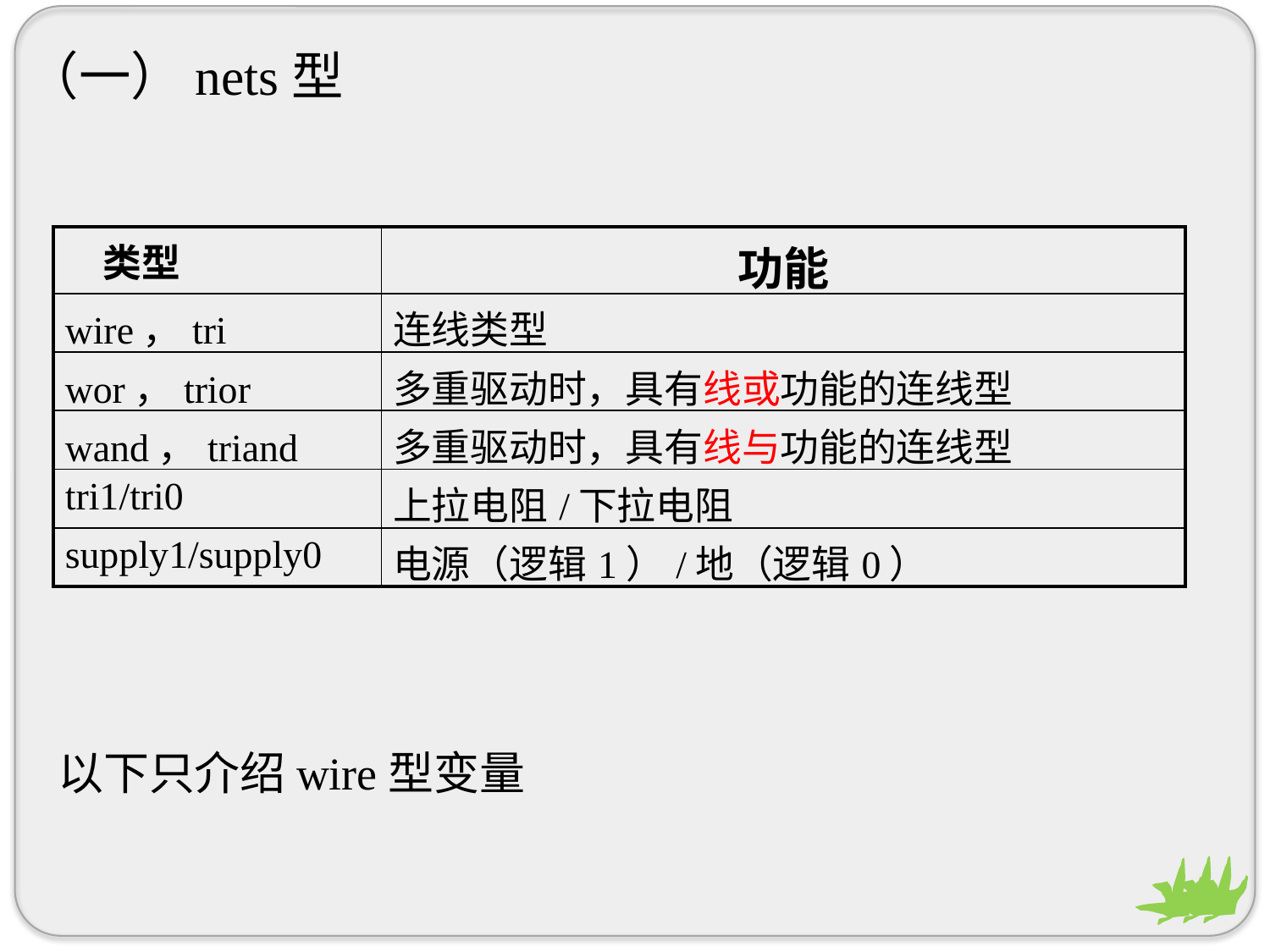

（一）nets型
| 类型 | 功能 |
| --- | --- |
| wire，tri | 连线类型 |
| wor，trior | 多重驱动时，具有线或功能的连线型 |
| wand，triand | 多重驱动时，具有线与功能的连线型 |
| tri1/tri0 | 上拉电阻/下拉电阻 |
| supply1/supply0 | 电源（逻辑1）/地（逻辑0） |
以下只介绍wire型变量
26